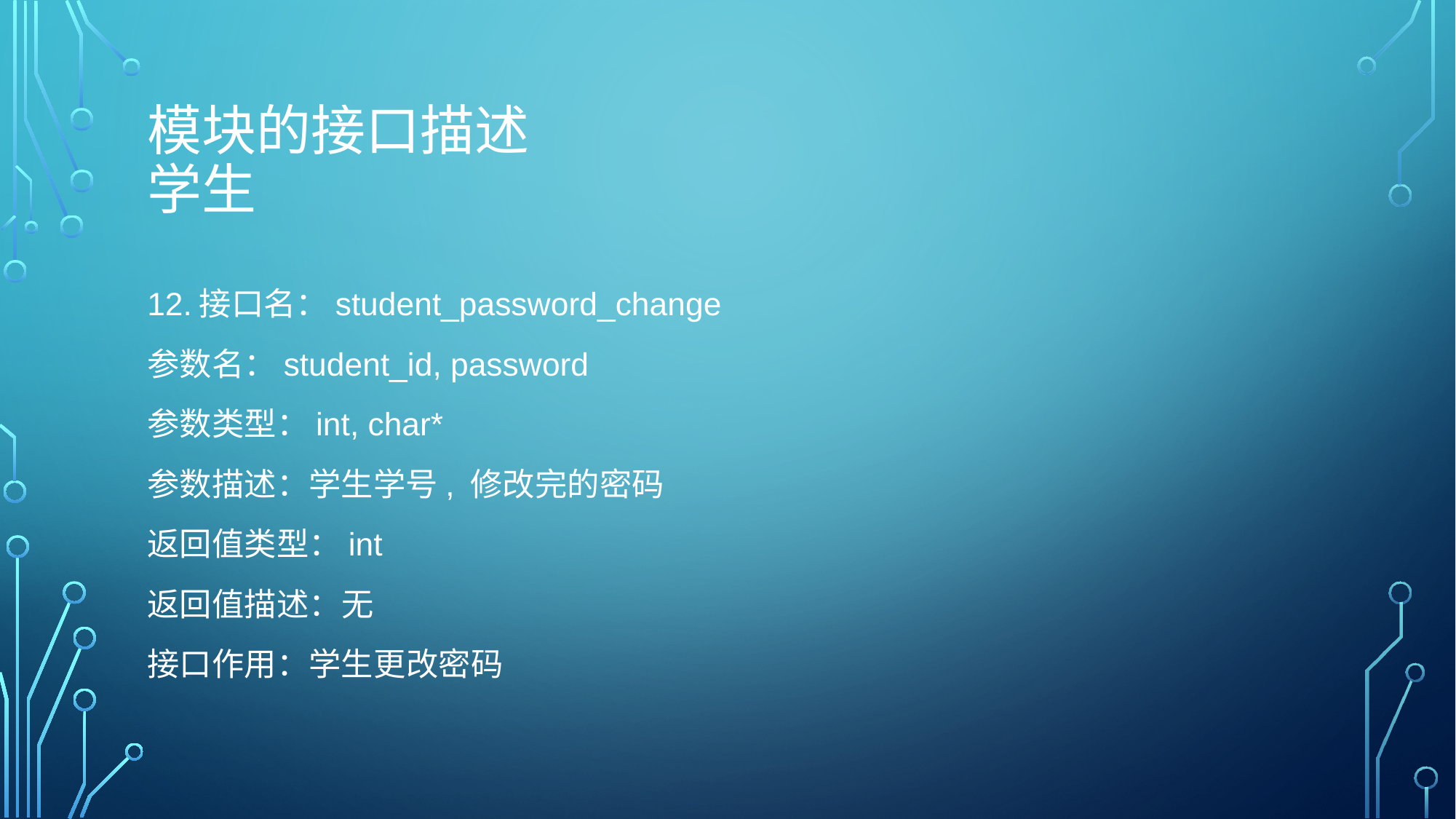

# 模块的接口描述 学生

12.接口名：student_password_change
参数名：student_id, password
参数类型：int, char*
参数描述：学生学号, 修改完的密码
返回值类型：int
返回值描述：无
接口作用：学生更改密码